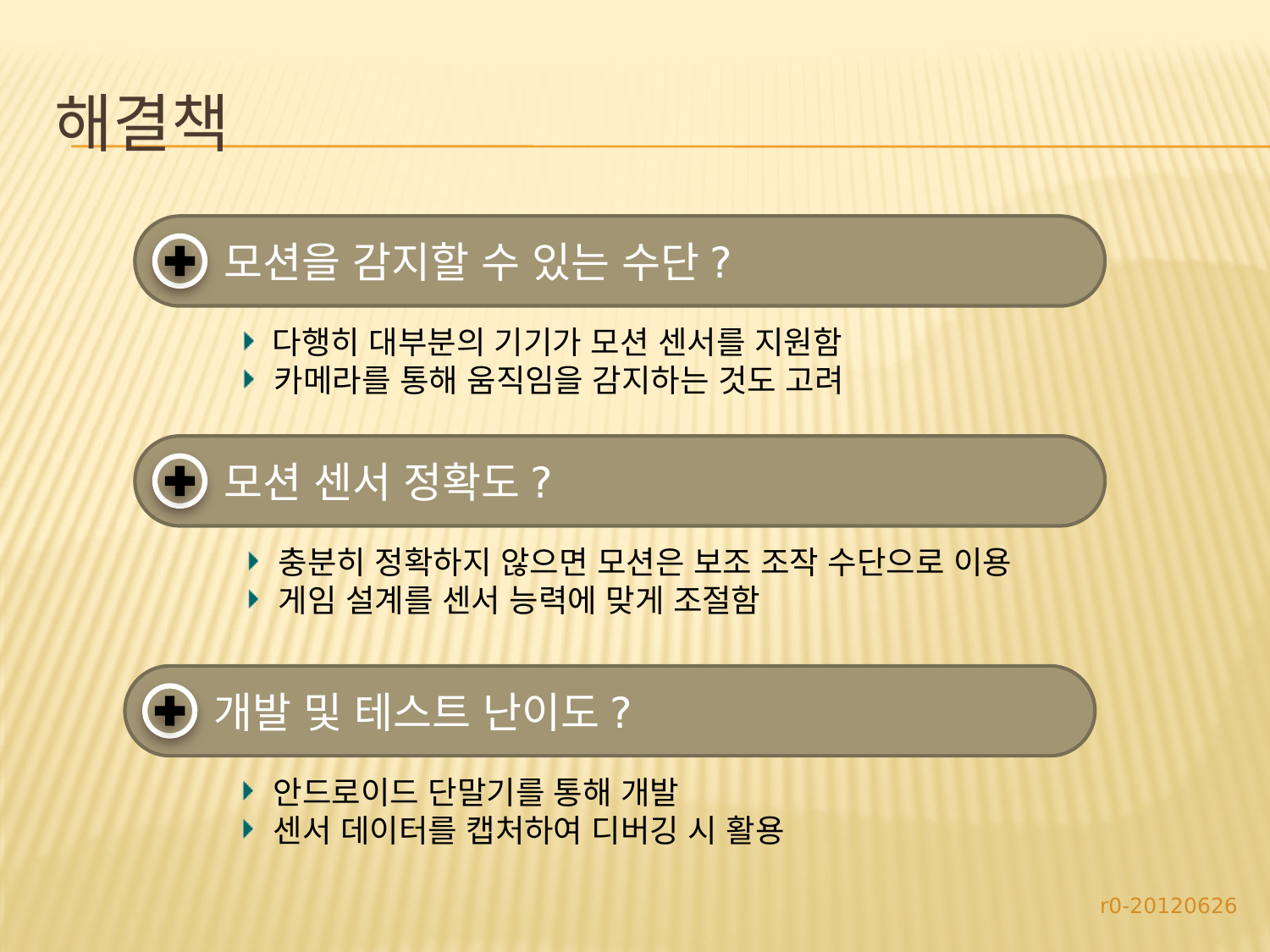

# 해결책
모션을 감지할 수 있는 수단?

 다행히 대부분의 기기가 모션 센서를 지원함
 카메라를 통해 움직임을 감지하는 것도 고려
모션 센서 정확도?

 충분히 정확하지 않으면 모션은 보조 조작 수단으로 이용
 게임 설계를 센서 능력에 맞게 조절함
개발 및 테스트 난이도?

 안드로이드 단말기를 통해 개발
 센서 데이터를 캡처하여 디버깅 시 활용
r0-20120626